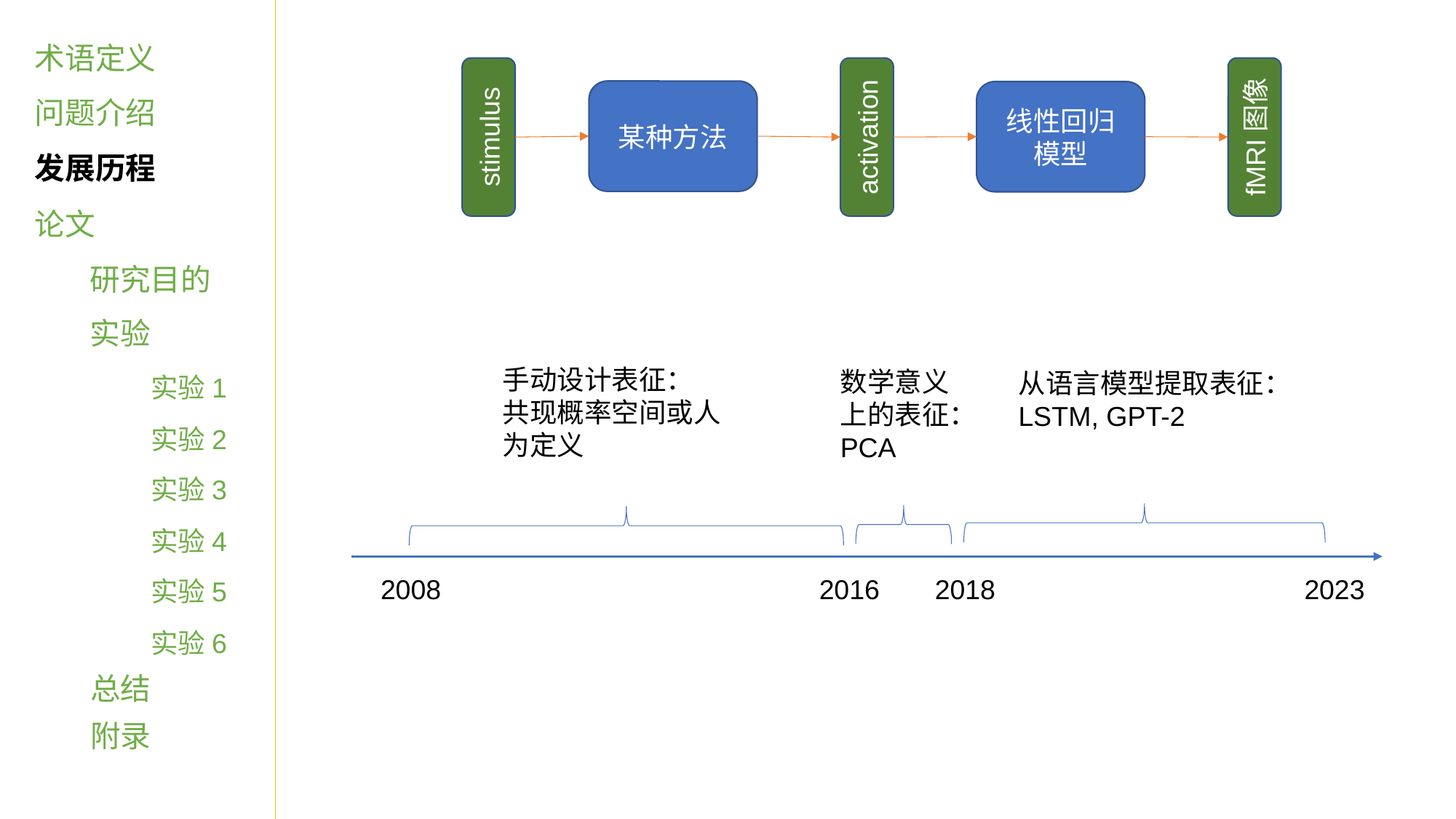

术语定义
某种方法
线性回归模型
问题介绍
stimulus
activation
fMRI图像
发展历程
论文
研究目的

实验

手动设计表征：
共现概率空间或人为定义
数学意义上的表征：PCA
从语言模型提取表征：LSTM, GPT-2
实验1
实验2
实验3

实验4
2008
2016
2018
2023
实验5
实验6
总结
附录